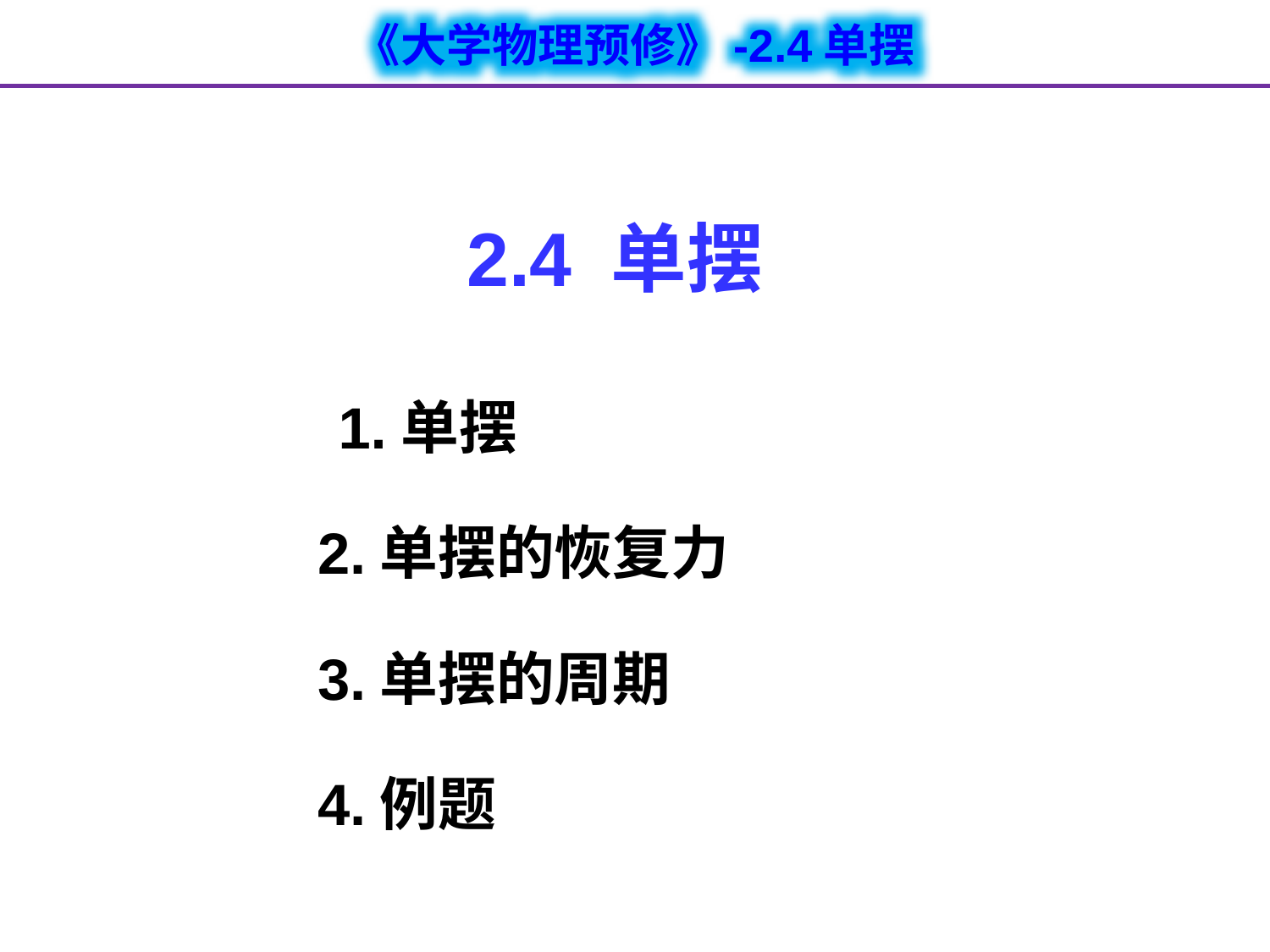

# 2.4 单摆
    1.单摆
     2.单摆的恢复力
     3.单摆的周期
     4.例题